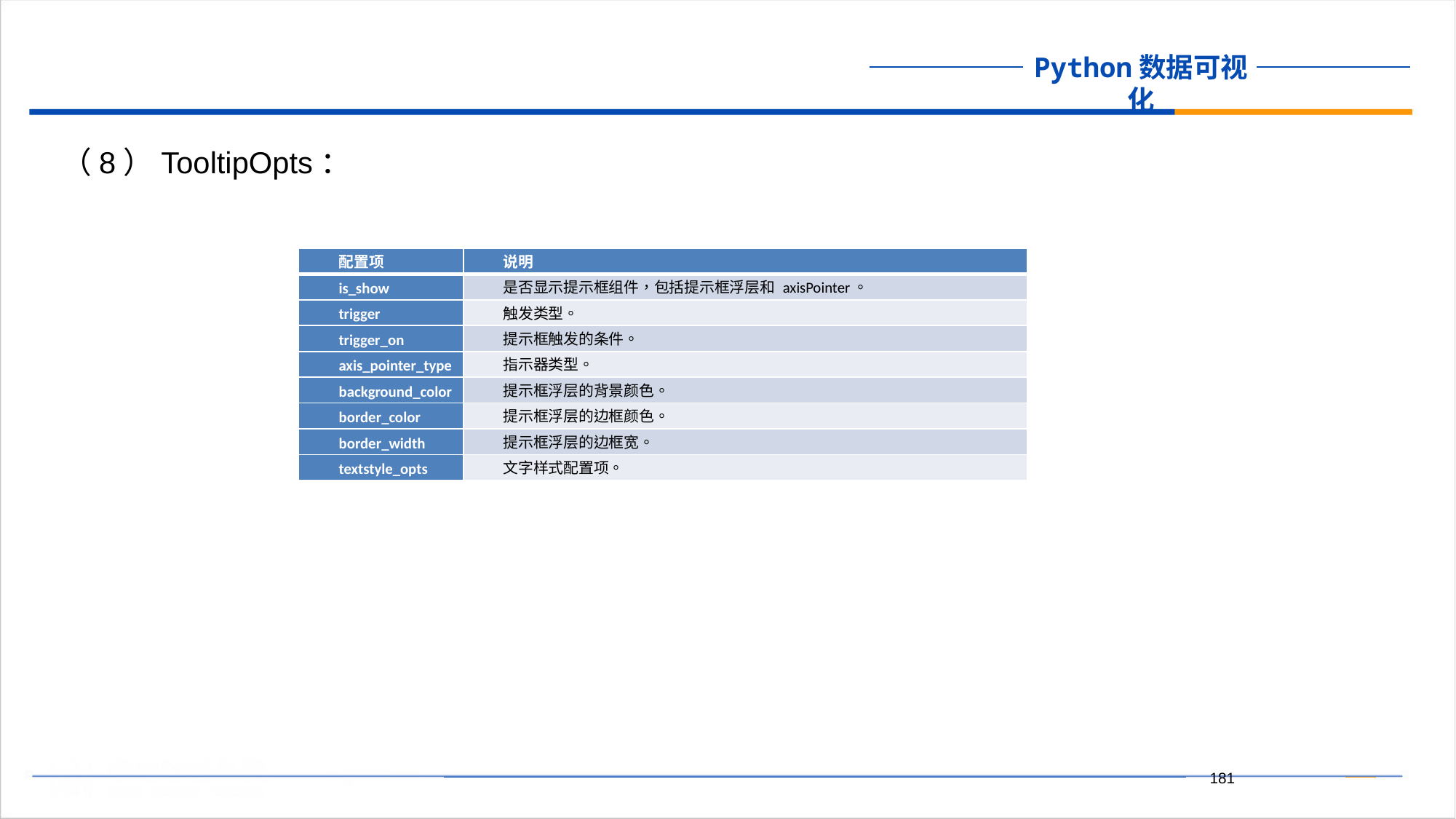

（8）TooltipOpts：
| 配置项 | 说明 |
| --- | --- |
| is\_show | 是否显示提示框组件，包括提示框浮层和 axisPointer。 |
| trigger | 触发类型。 |
| trigger\_on | 提示框触发的条件。 |
| axis\_pointer\_type | 指示器类型。 |
| background\_color | 提示框浮层的背景颜色。 |
| border\_color | 提示框浮层的边框颜色。 |
| border\_width | 提示框浮层的边框宽。 |
| textstyle\_opts | 文字样式配置项。 |